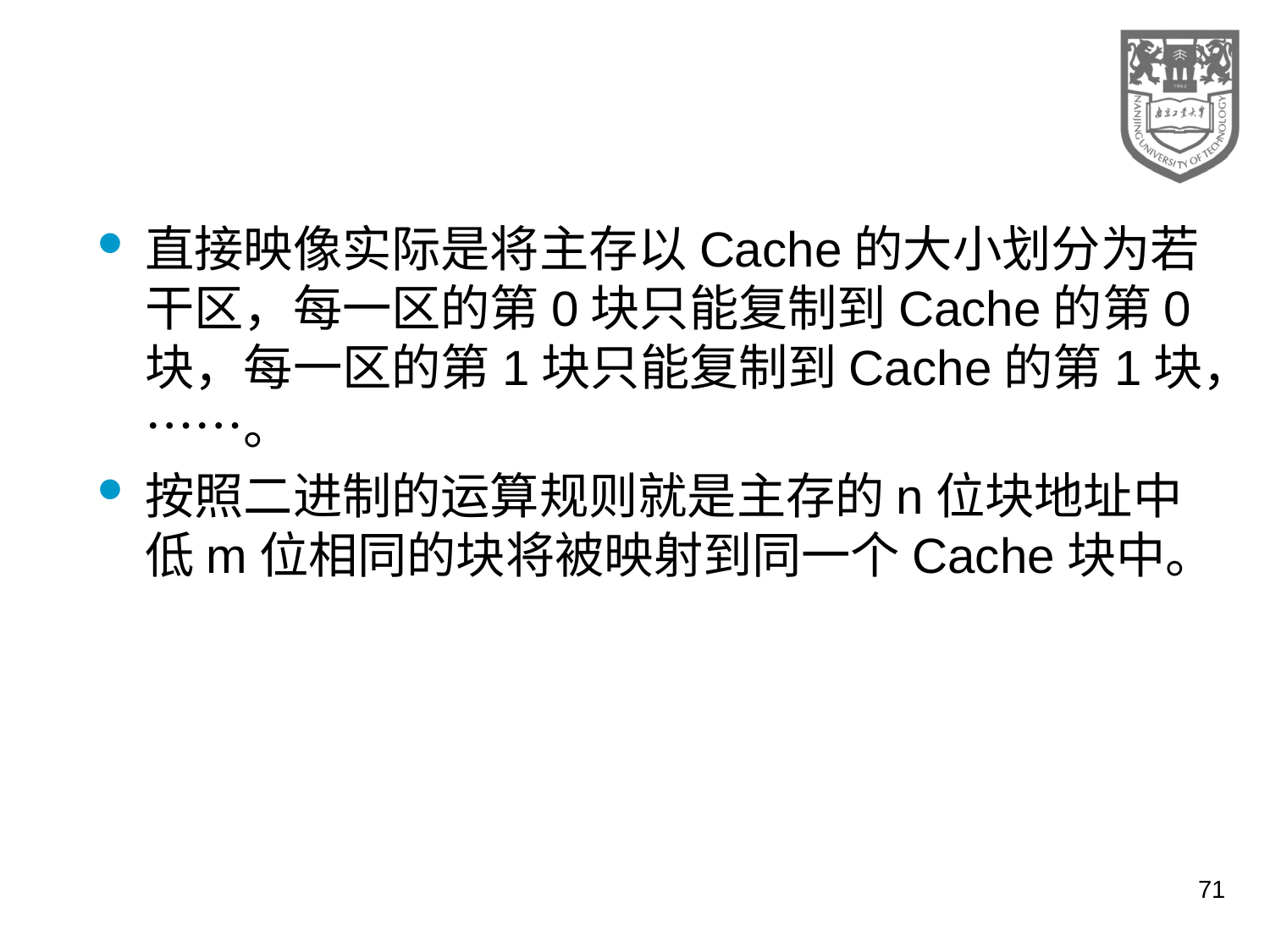

#
直接映像实际是将主存以Cache的大小划分为若干区，每一区的第0块只能复制到Cache的第0块，每一区的第1块只能复制到Cache的第1块，……。
按照二进制的运算规则就是主存的n位块地址中低m位相同的块将被映射到同一个Cache块中。

71